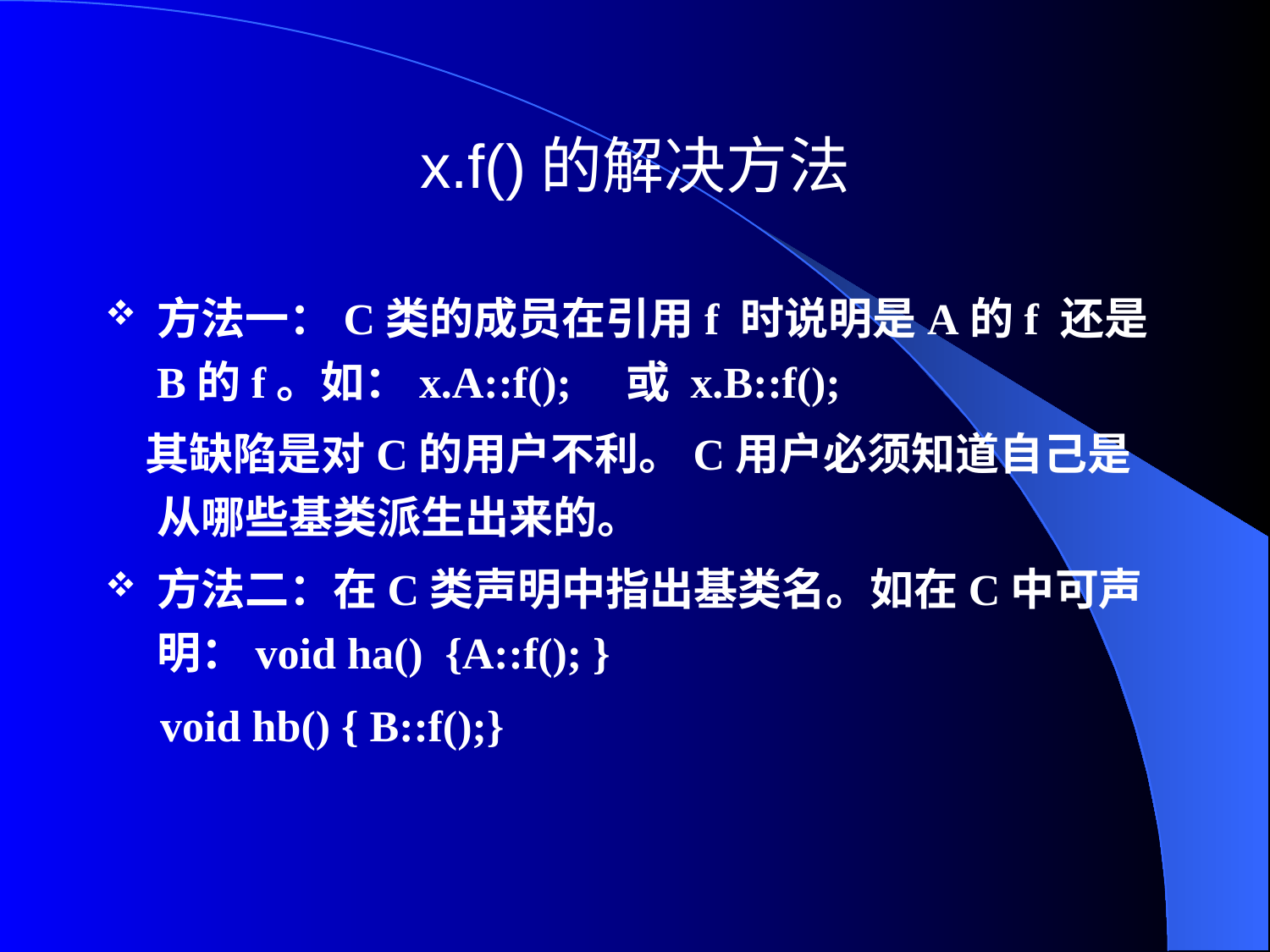

# x.f()的解决方法
方法一：C类的成员在引用f 时说明是A的f 还是B的f。如：x.A::f();    或 x.B::f();
   其缺陷是对C的用户不利。C用户必须知道自己是从哪些基类派生出来的。
方法二：在C类声明中指出基类名。如在C中可声明：void ha()  {A::f(); }
     void hb() { B::f();}